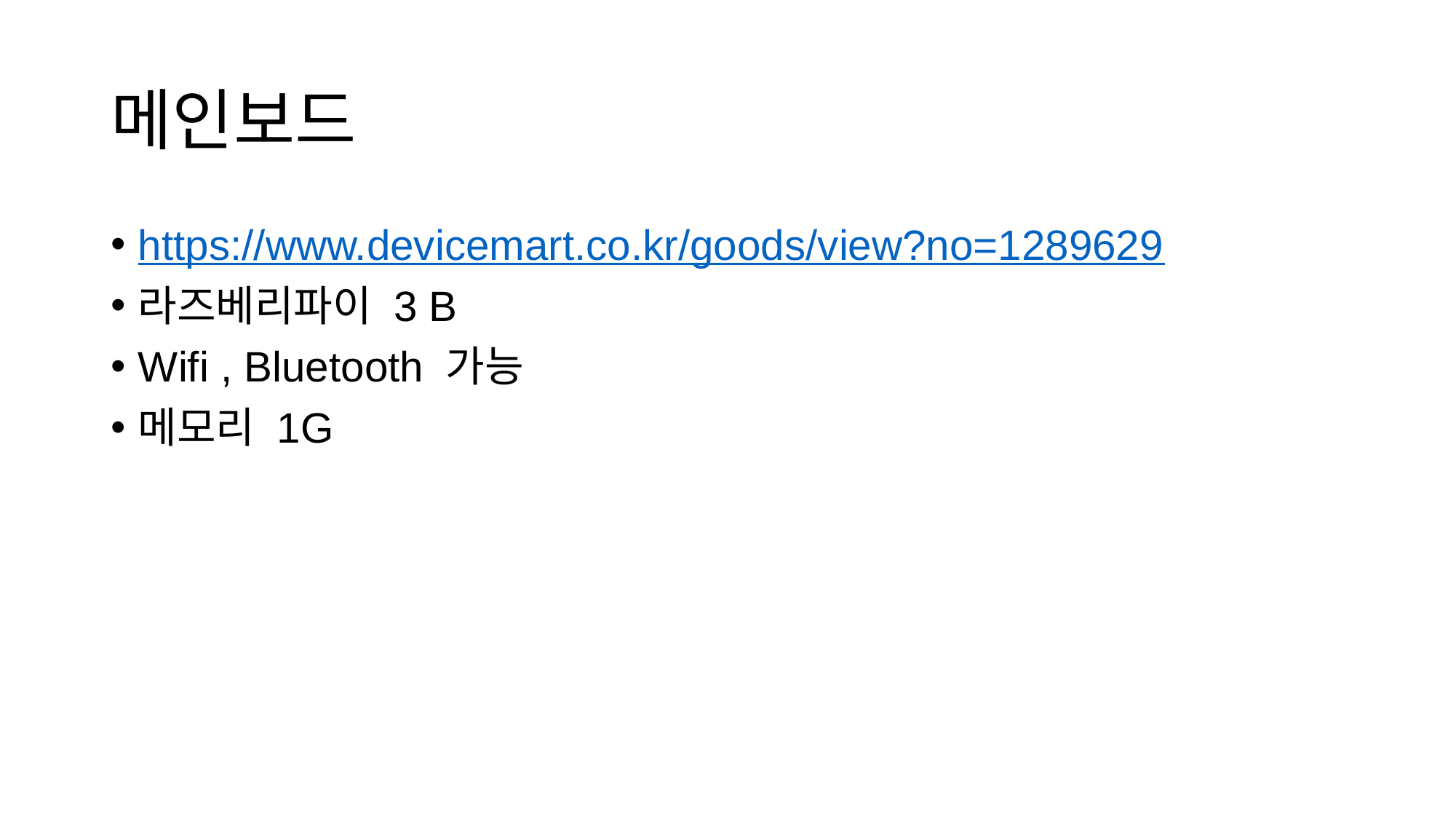

# 메인보드
https://www.devicemart.co.kr/goods/view?no=1289629
라즈베리파이 3 B
Wifi , Bluetooth 가능
메모리 1G